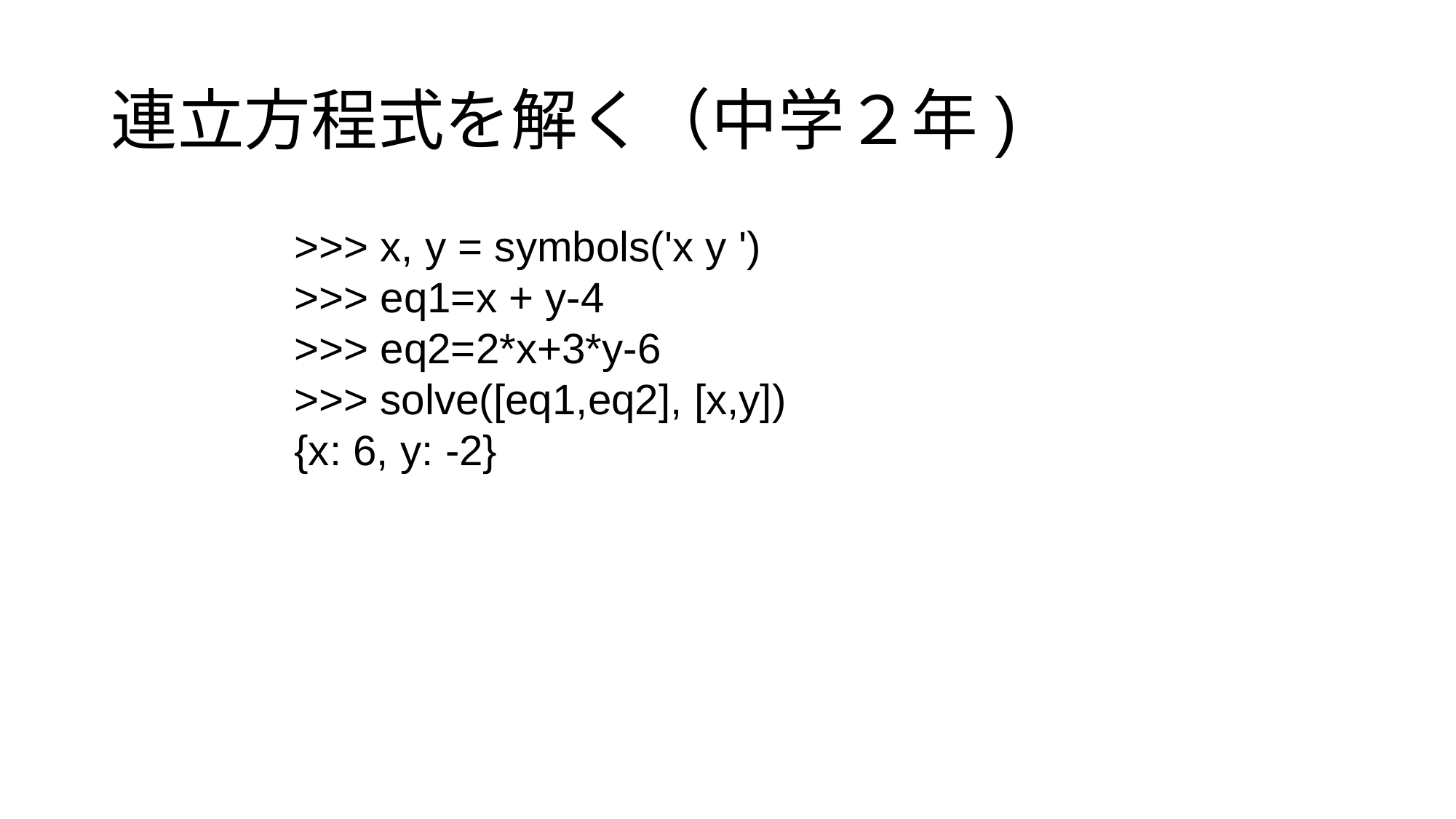

# 連立方程式を解く（中学２年)
>>> x, y = symbols('x y ')
>>> eq1=x + y-4
>>> eq2=2*x+3*y-6
>>> solve([eq1,eq2], [x,y])
{x: 6, y: -2}